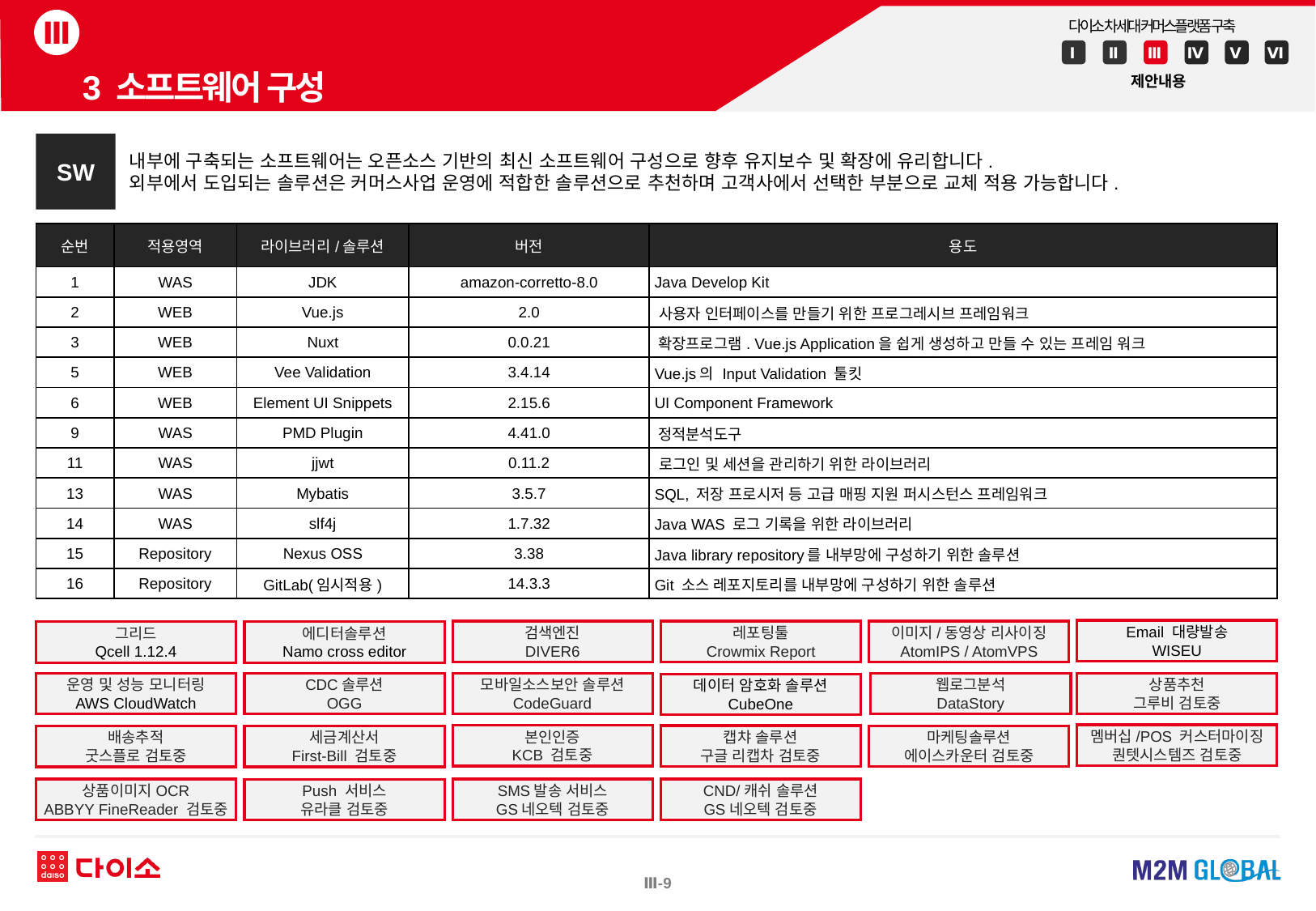

#
3 소프트웨어 구성
내부에 구축되는 소프트웨어는 오픈소스 기반의 최신 소프트웨어 구성으로 향후 유지보수 및 확장에 유리합니다.
외부에서 도입되는 솔루션은 커머스사업 운영에 적합한 솔루션으로 추천하며 고객사에서 선택한 부분으로 교체 적용 가능합니다.
SW
| 순번 | 적용영역 | 라이브러리/솔루션 | 버전 | 용도 |
| --- | --- | --- | --- | --- |
| 1 | WAS | JDK | amazon-corretto-8.0 | Java Develop Kit |
| 2 | WEB | Vue.js | 2.0 | 사용자 인터페이스를 만들기 위한 프로그레시브 프레임워크 |
| 3 | WEB | Nuxt | 0.0.21 | 확장프로그램. Vue.js Application을 쉽게 생성하고 만들 수 있는 프레임 워크 |
| 5 | WEB | Vee Validation | 3.4.14 | Vue.js의 Input Validation 툴킷 |
| 6 | WEB | Element UI Snippets | 2.15.6 | UI Component Framework |
| 9 | WAS | PMD Plugin | 4.41.0 | 정적분석도구 |
| 11 | WAS | jjwt | 0.11.2 | 로그인 및 세션을 관리하기 위한 라이브러리 |
| 13 | WAS | Mybatis | 3.5.7 | SQL, 저장 프로시저 등 고급 매핑 지원 퍼시스턴스 프레임워크 |
| 14 | WAS | slf4j | 1.7.32 | Java WAS 로그 기록을 위한 라이브러리 |
| 15 | Repository | Nexus OSS | 3.38 | Java library repository를 내부망에 구성하기 위한 솔루션 |
| 16 | Repository | GitLab(임시적용) | 14.3.3 | Git 소스 레포지토리를 내부망에 구성하기 위한 솔루션 |
Email 대량발송
WISEU
검색엔진
DIVER6
레포팅툴
Crowmix Report
이미지/동영상 리사이징
AtomIPS / AtomVPS
그리드
Qcell 1.12.4
에디터솔루션
Namo cross editor
웹로그분석
DataStory
운영 및 성능 모니터링
AWS CloudWatch
CDC솔루션
OGG
모바일소스보안 솔루션
CodeGuard
상품추천
그루비 검토중
데이터 암호화 솔루션
CubeOne
멤버십/POS 커스터마이징
퀀텟시스템즈 검토중
본인인증
KCB 검토중
캡챠 솔루션
구글 리캡차 검토중
마케팅솔루션
에이스카운터 검토중
배송추적
굿스플로 검토중
세금계산서
First-Bill 검토중
상품이미지OCR
ABBYY FineReader 검토중
SMS발송 서비스
GS네오텍 검토중
CND/캐쉬 솔루션
GS네오텍 검토중
Push 서비스
유라클 검토중